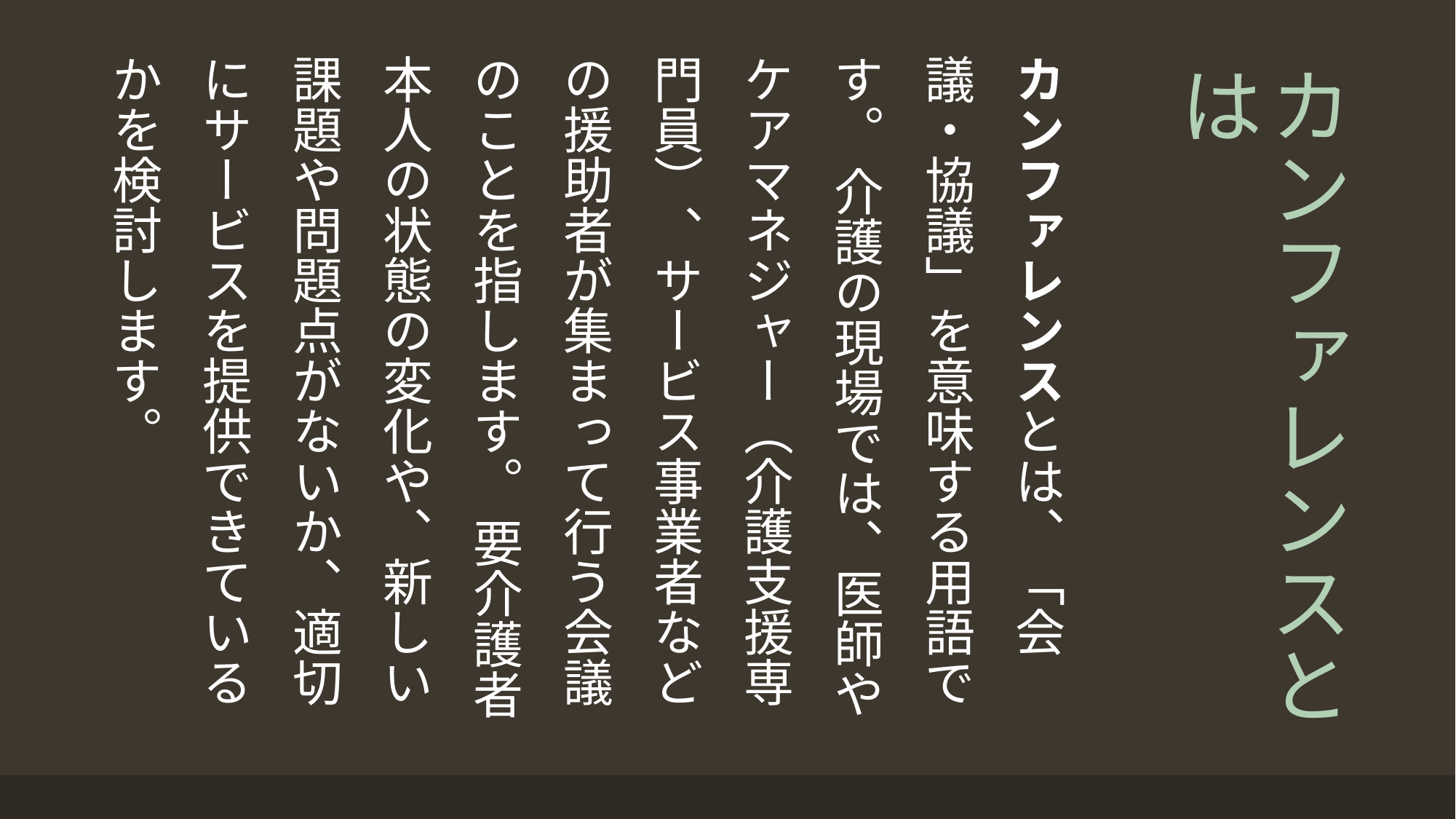

カンファレンスとは、「会議・協議」を意味する用語です。 介護の現場では、医師やケアマネジャー（介護支援専門員）、サービス事業者などの援助者が集まって行う会議のことを指します。 要介護者本人の状態の変化や、新しい課題や問題点がないか、適切にサービスを提供できているかを検討します。
# カンファレンスとは